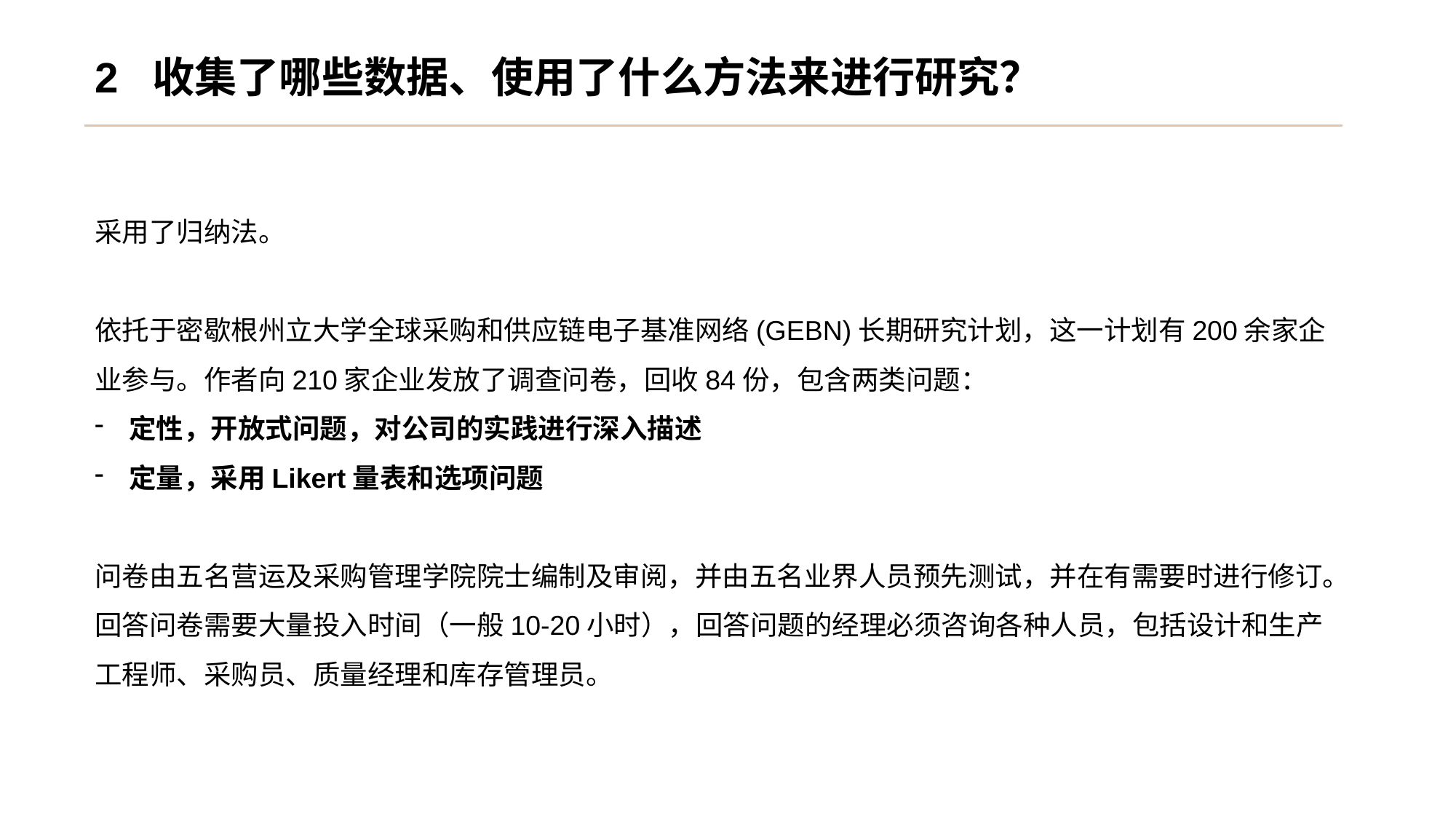

2  收集了哪些数据、使用了什么方法来进行研究？
采用了归纳法。

依托于密歇根州立大学全球采购和供应链电子基准网络(GEBN)长期研究计划，这一计划有200余家企业参与。作者向210家企业发放了调查问卷，回收84份，包含两类问题：
定性，开放式问题，对公司的实践进行深入描述
定量，采用Likert量表和选项问题

问卷由五名营运及采购管理学院院士编制及审阅，并由五名业界人员预先测试，并在有需要时进行修订。
回答问卷需要大量投入时间（一般10-20小时），回答问题的经理必须咨询各种人员，包括设计和生产工程师、采购员、质量经理和库存管理员。